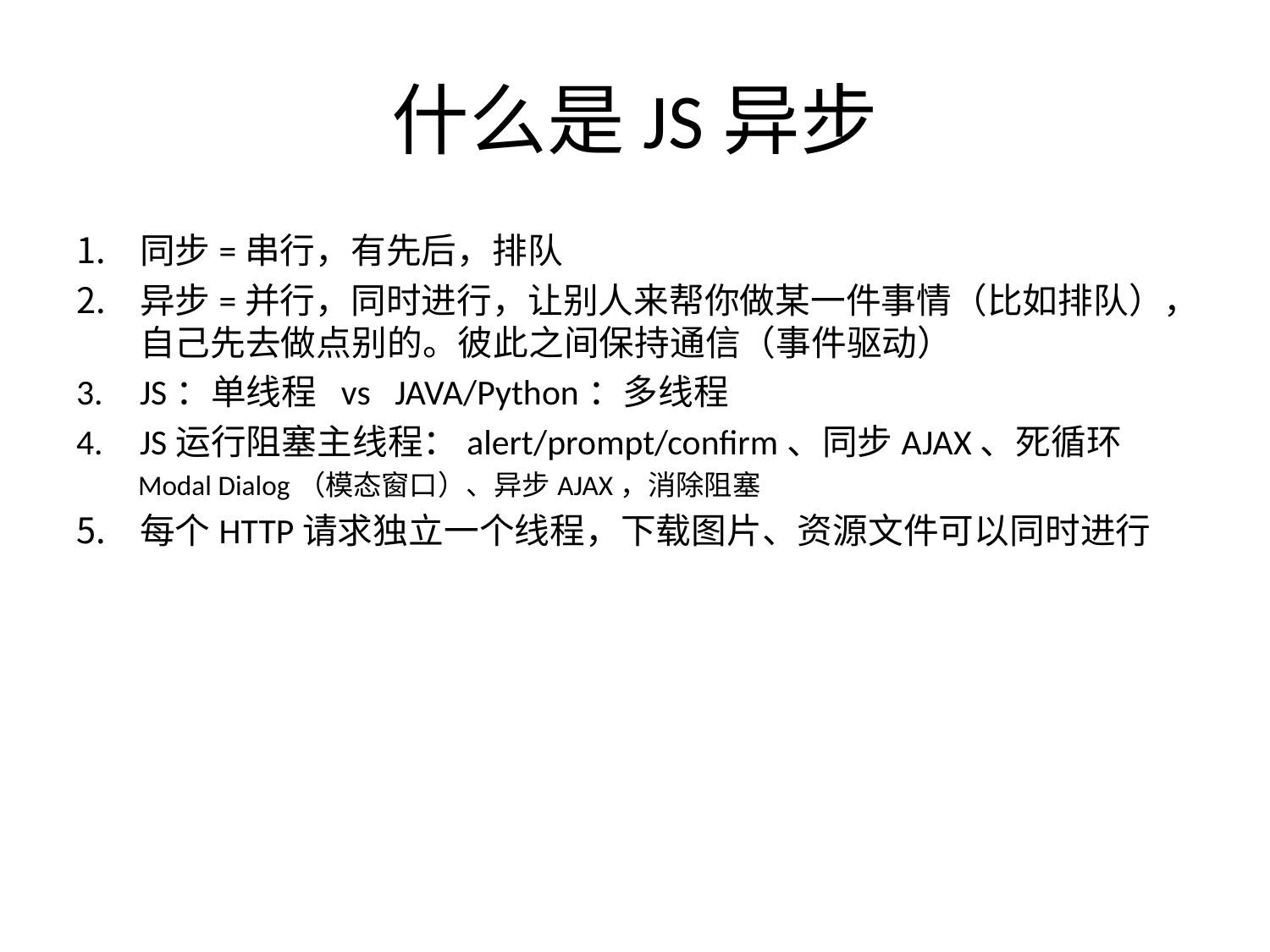

# 什么是JS异步
同步=串行，有先后，排队
异步=并行，同时进行，让别人来帮你做某一件事情（比如排队），自己先去做点别的。彼此之间保持通信（事件驱动）
JS：单线程  vs   JAVA/Python：多线程
JS运行阻塞主线程：alert/prompt/confirm、同步AJAX、死循环
 Modal Dialog（模态窗口）、异步AJAX，消除阻塞
每个HTTP请求独立一个线程，下载图片、资源文件可以同时进行